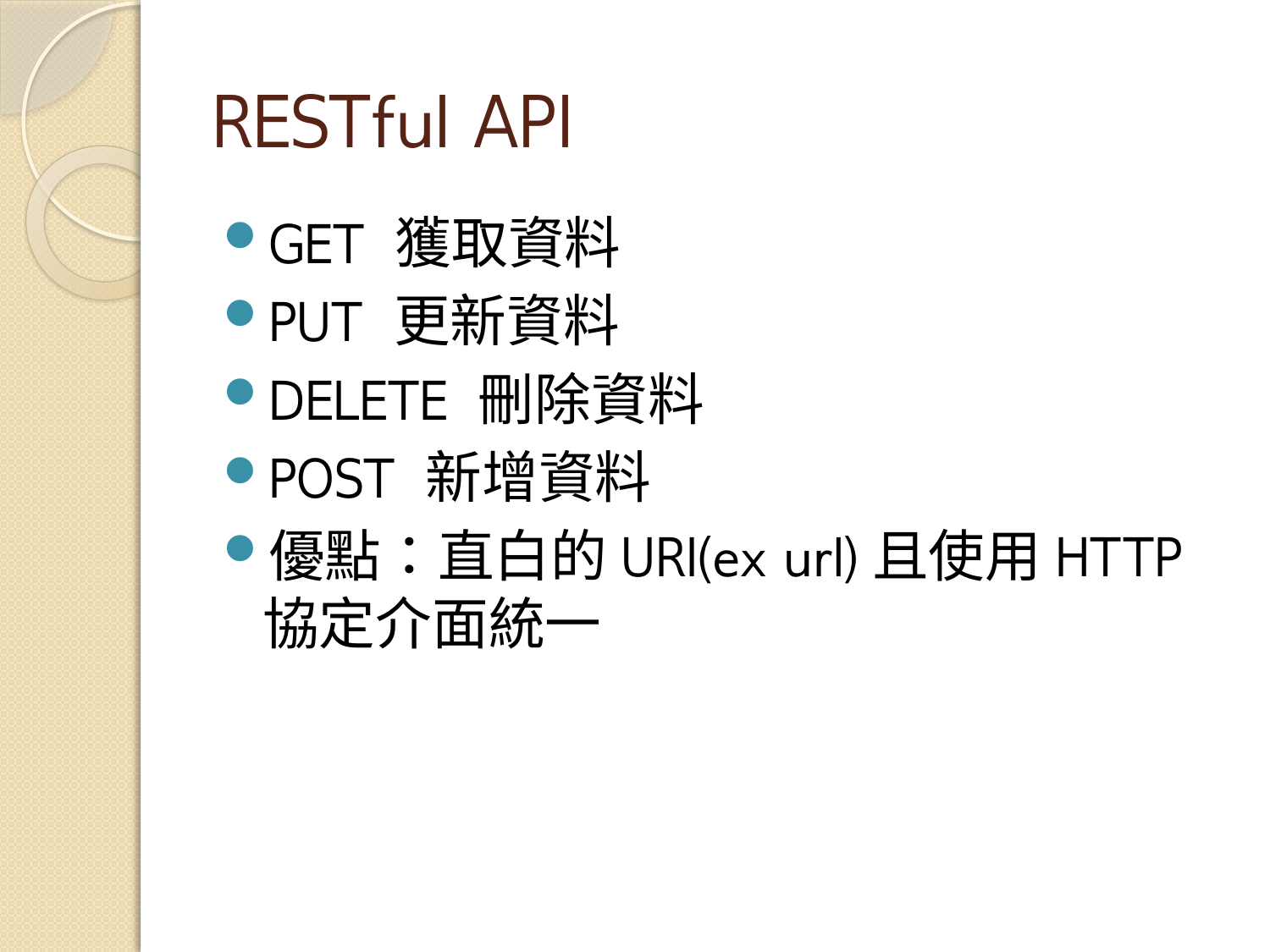

# RESTful API
GET 獲取資料
PUT 更新資料
DELETE 刪除資料
POST 新增資料
優點：直白的URI(ex url)且使用HTTP協定介面統一